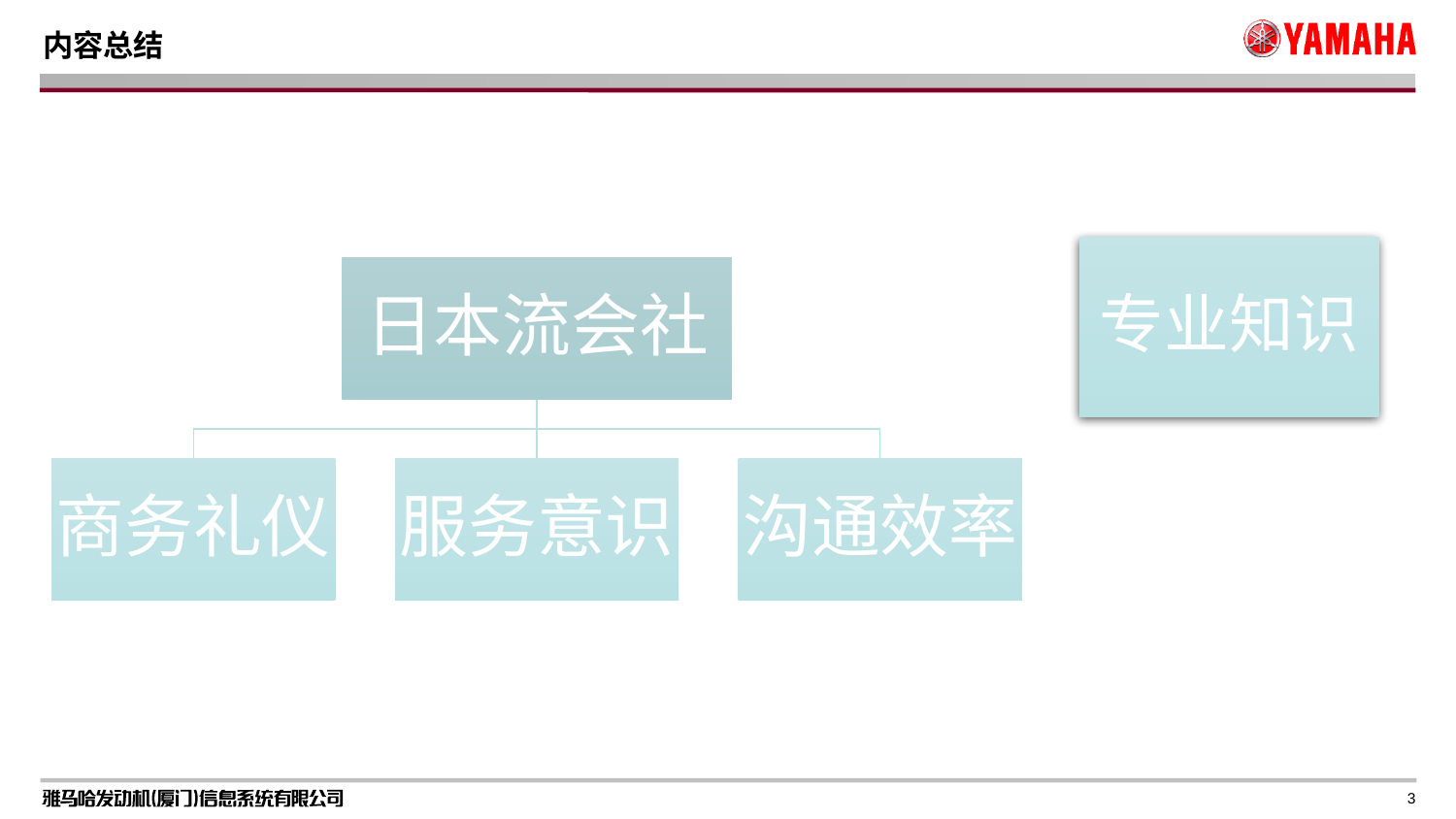

# 内容总结
日本流会社
商务礼仪
服务意识
沟通效率
专业知识
3